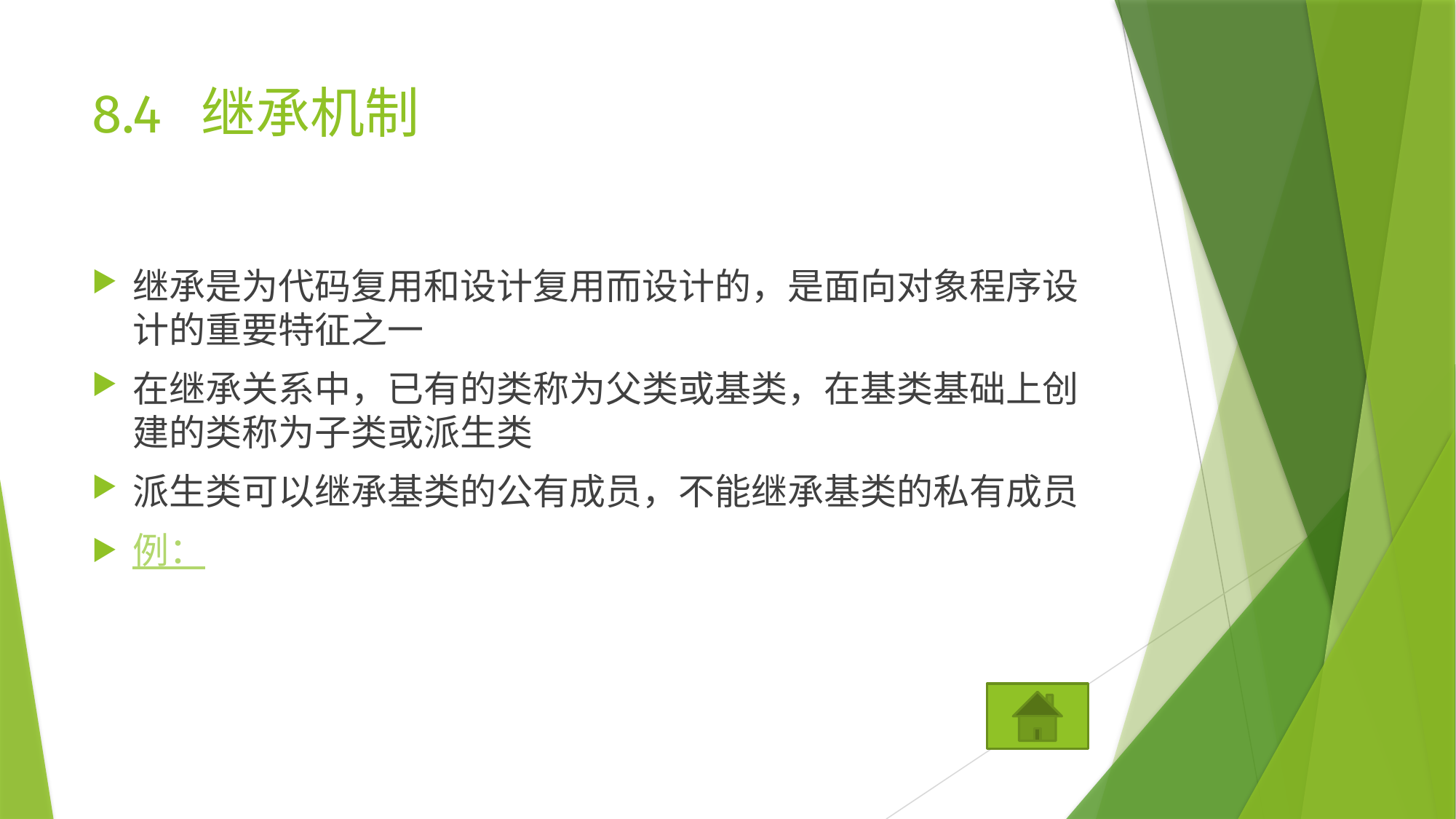

# 8.4	继承机制
继承是为代码复用和设计复用而设计的，是面向对象程序设计的重要特征之一
在继承关系中，已有的类称为父类或基类，在基类基础上创建的类称为子类或派生类
派生类可以继承基类的公有成员，不能继承基类的私有成员
例：